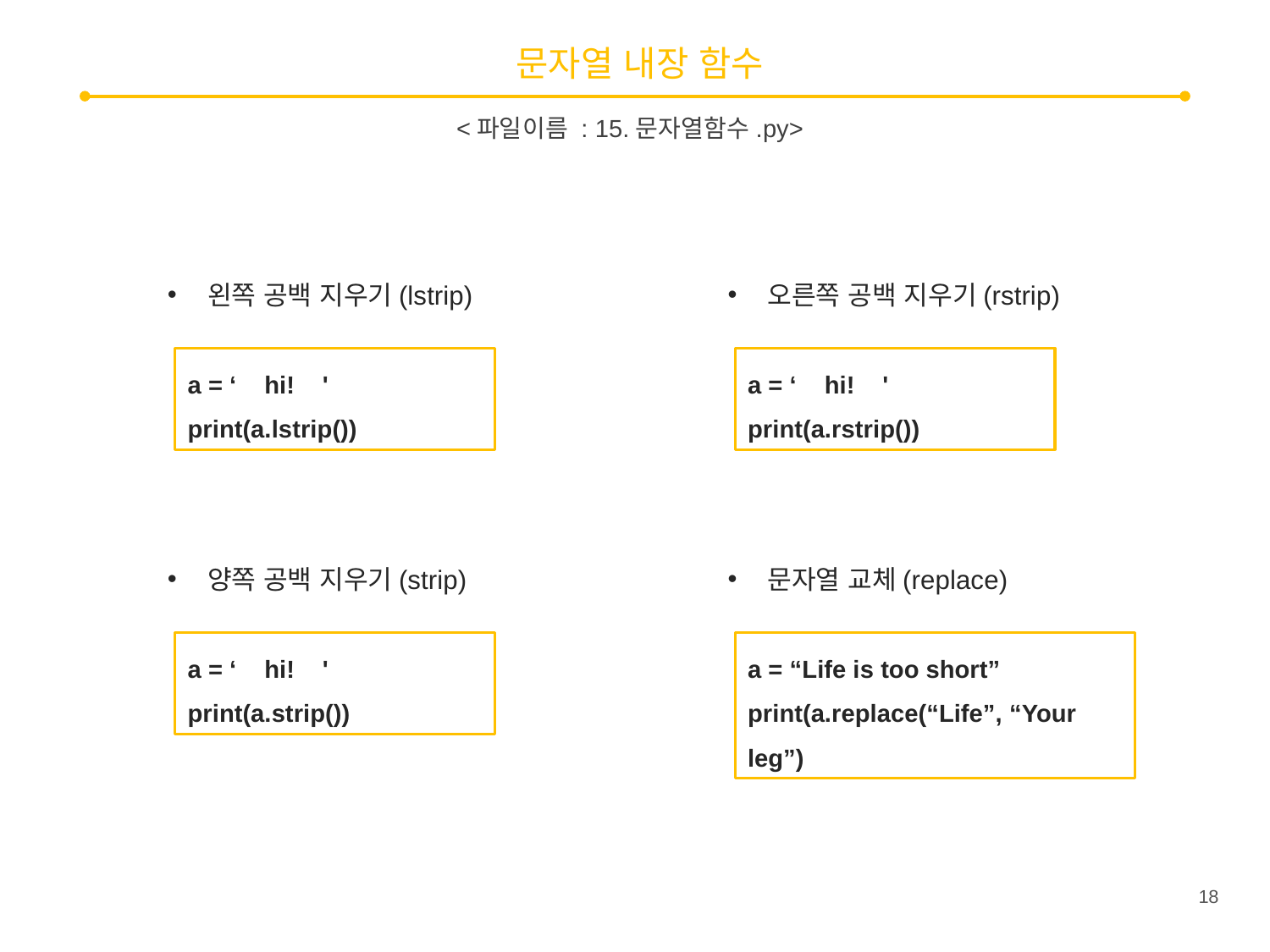

# 문자열 내장 함수
<파일이름 : 15.문자열함수.py>
왼쪽 공백 지우기(lstrip)
오른쪽 공백 지우기(rstrip)
a = ‘    hi!    '
print(a.lstrip())
a = ‘    hi!    '
print(a.rstrip())
양쪽 공백 지우기(strip)
문자열 교체(replace)
a = ‘    hi!    '
print(a.strip())
a = “Life is too short”
print(a.replace(“Life”, “Your leg”)